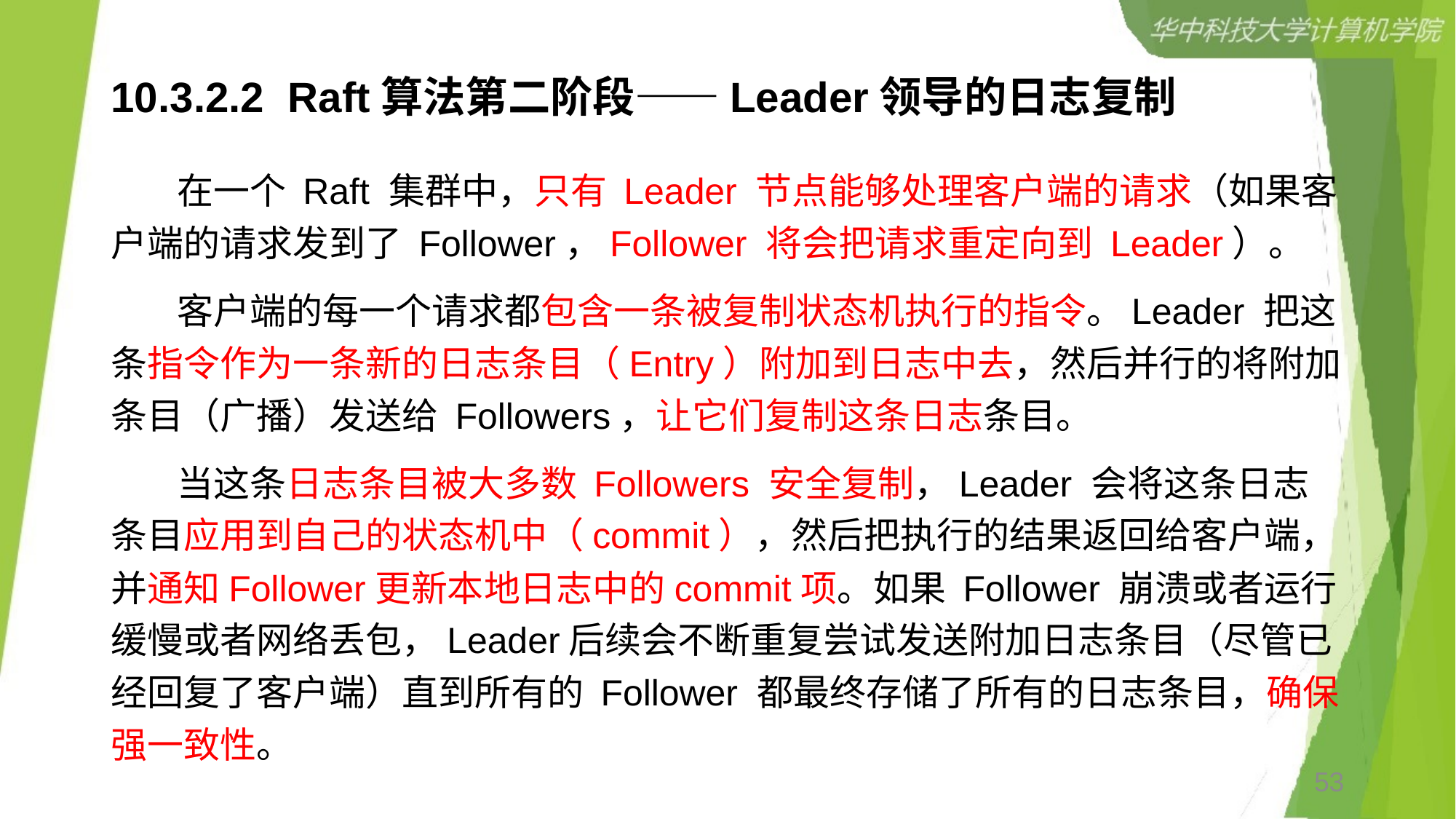

# 10.3.2.2  Raft算法第二阶段——Leader领导的日志复制
       在一个 Raft 集群中，只有 Leader 节点能够处理客户端的请求（如果客户端的请求发到了 Follower，Follower 将会把请求重定向到 Leader）。
       客户端的每一个请求都包含一条被复制状态机执行的指令。Leader 把这条指令作为一条新的日志条目（Entry）附加到日志中去，然后并行的将附加条目（广播）发送给 Followers，让它们复制这条日志条目。
       当这条日志条目被大多数 Followers 安全复制，Leader 会将这条日志条目应用到自己的状态机中（commit），然后把执行的结果返回给客户端，并通知Follower更新本地日志中的commit项。如果 Follower 崩溃或者运行缓慢或者网络丢包，Leader后续会不断重复尝试发送附加日志条目（尽管已经回复了客户端）直到所有的 Follower 都最终存储了所有的日志条目，确保强一致性。
53